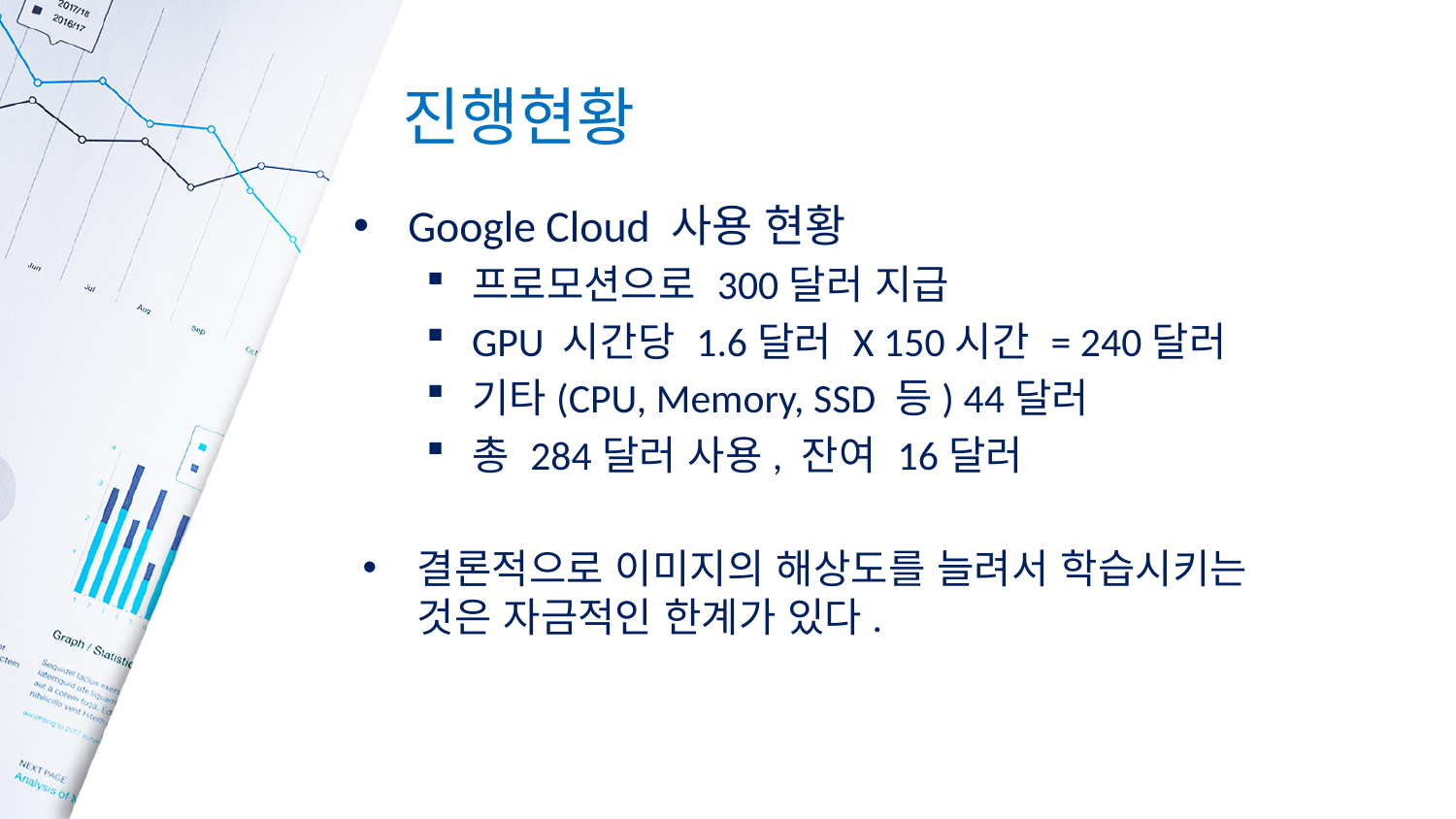

# 진행현황
Google Cloud 사용 현황
프로모션으로 300달러 지급
GPU 시간당 1.6달러 X 150시간 = 240달러
기타(CPU, Memory, SSD 등) 44달러
총 284달러 사용, 잔여 16달러

결론적으로 이미지의 해상도를 늘려서 학습시키는 것은 자금적인 한계가 있다.